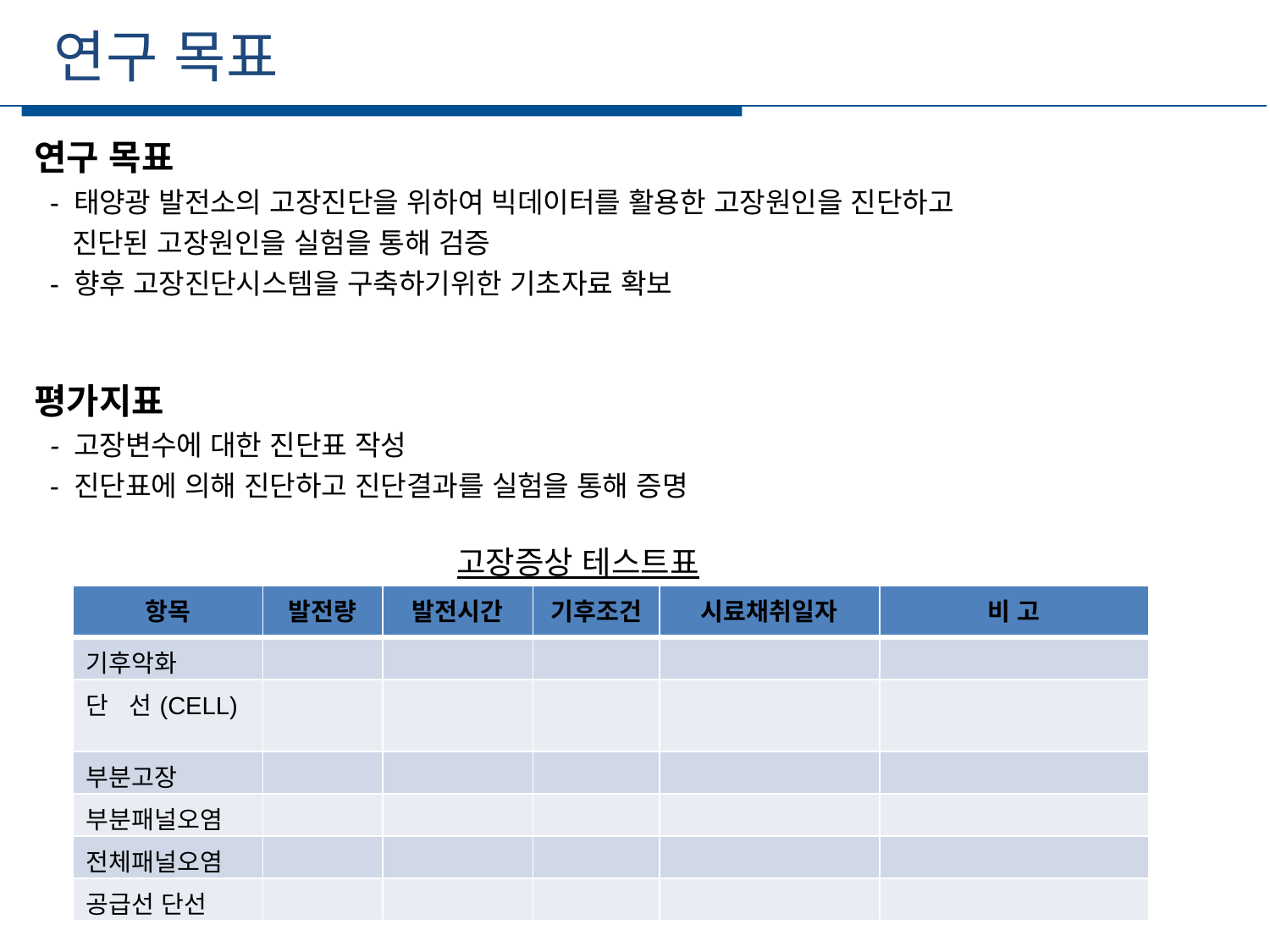

연구 목표

연구 목표
  - 태양광 발전소의 고장진단을 위하여 빅데이터를 활용한 고장원인을 진단하고
    진단된 고장원인을 실험을 통해 검증
  - 향후 고장진단시스템을 구축하기위한 기초자료 확보

평가지표
  - 고장변수에 대한 진단표 작성
  - 진단표에 의해 진단하고 진단결과를 실험을 통해 증명
고장증상 테스트표
| 항목 | 발전량 | 발전시간 | 기후조건 | 시료채취일자 | 비 고 |
| --- | --- | --- | --- | --- | --- |
| 기후악화 |  |  |  |  |  |
| 단 선(CELL) |  |  |  |  |  |
| 부분고장 |  |  |  |  |  |
| 부분패널오염 |  |  |  |  |  |
| 전체패널오염 |  |  |  |  |  |
| 공급선 단선 |  |  |  |  |  |